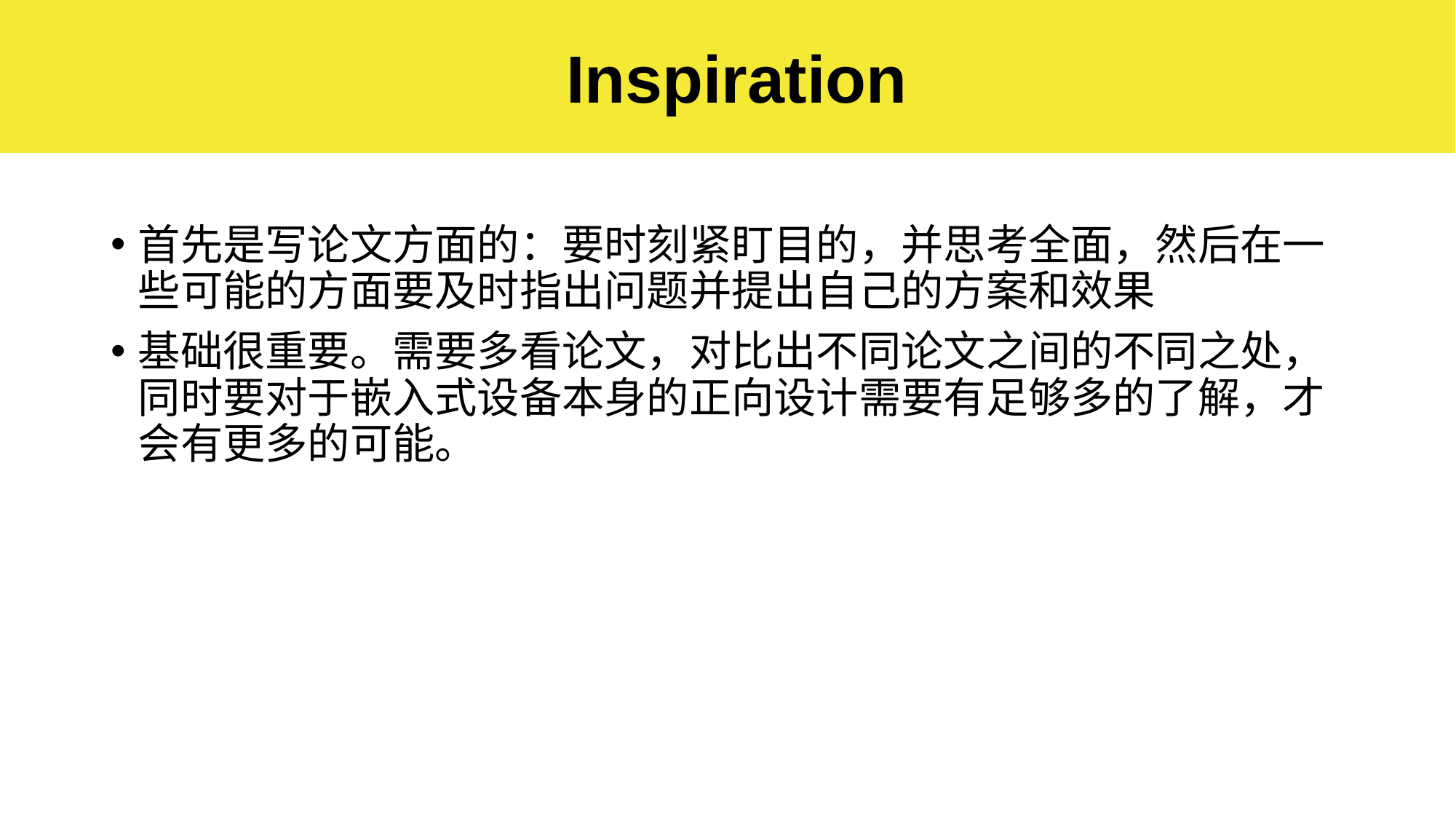

Inspiration
首先是写论文方面的：要时刻紧盯目的，并思考全面，然后在一些可能的方面要及时指出问题并提出自己的方案和效果
基础很重要。需要多看论文，对比出不同论文之间的不同之处，同时要对于嵌入式设备本身的正向设计需要有足够多的了解，才会有更多的可能。